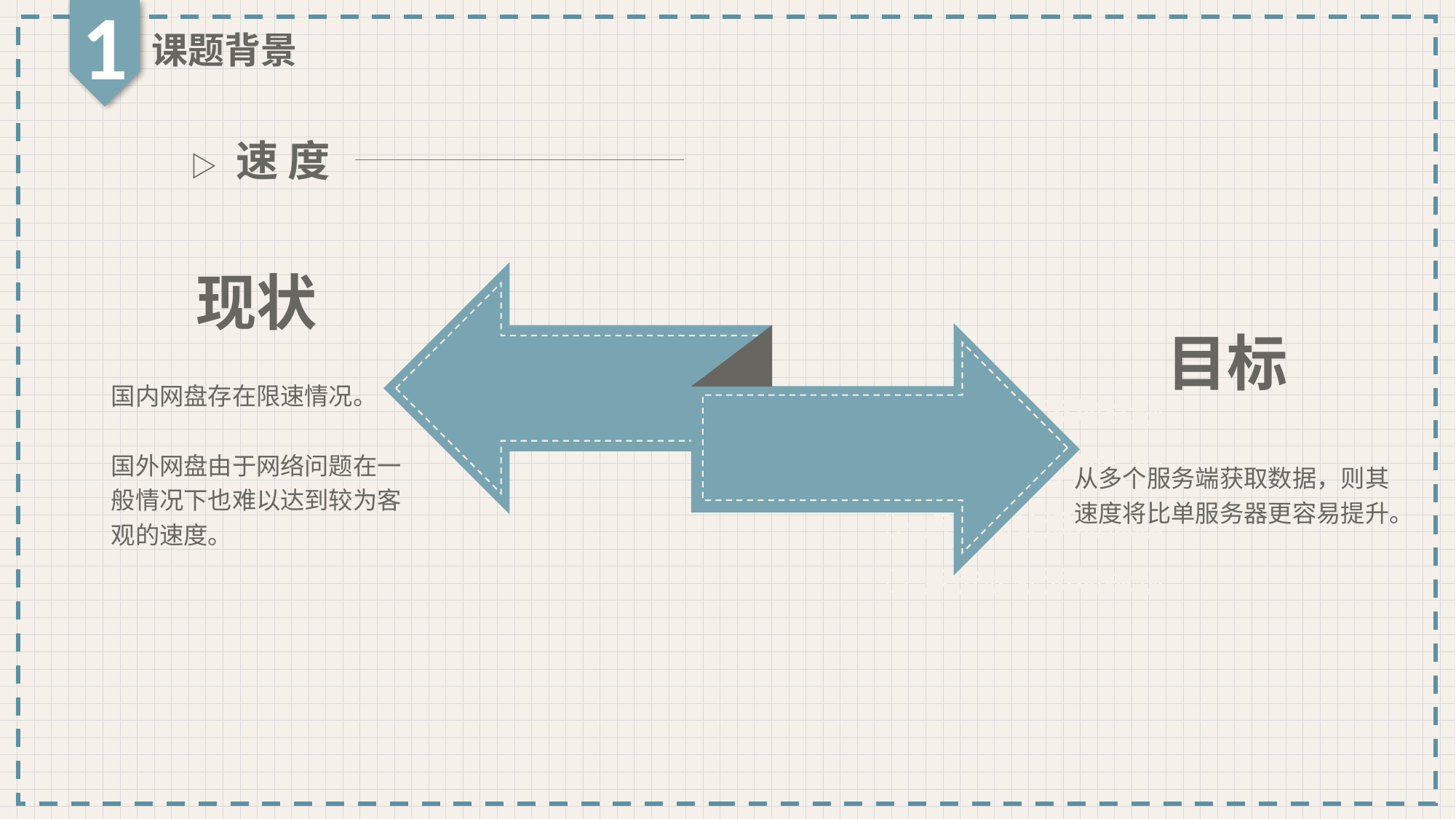

1

课题背景
▷  速 度
现状

目标
国内网盘存在限速情况。

国外网盘由于网络问题在一般情况下也难以达到较为客观的速度。
▷点击此处添加标题
▷点击此处添加标题
从多个服务端获取数据，则其速度将比单服务器更容易提升。
▷点击此处添加标题
▷点击此处添加标题